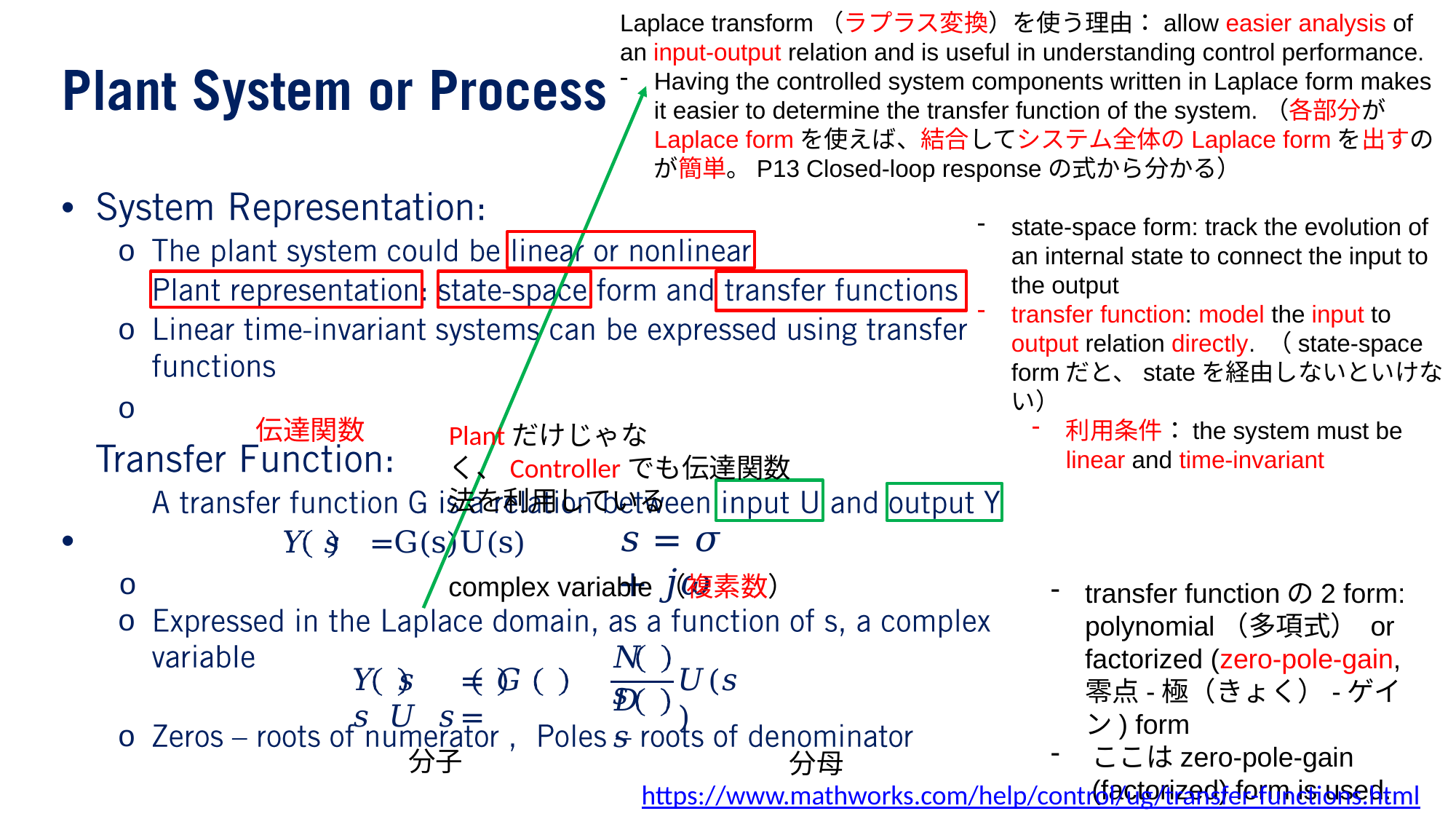

Laplace transform（ラプラス変換）を使う理由：allow easier analysis of an input-output relation and is useful in understanding control performance.
Having the controlled system components written in Laplace form makes it easier to determine the transfer function of the system.（各部分がLaplace formを使えば、結合してシステム全体のLaplace formを出すのが簡単。P13 Closed-loop responseの式から分かる）

•
o  o  o

•
o

state-space form: track the evolution of an internal state to connect the input to the output
transfer function: model the input to output relation directly. （state-space formだと、stateを経由しないといけない）
利用条件：the system must be linear and time-invariant

伝達関数
Plantだけじゃなく、Controllerでも伝達関数法を利用している

𝑠 = 𝜎 + 𝑗𝜔
𝑌 𝑠   =G(s)U(s)

complex variable（複素数）
transfer functionの2 form: polynomial（多項式） or factorized (zero-pole-gain, 零点-極（きょく）-ゲイン) form
ここはzero-pole-gain (factorized) form is used.
o

𝑁 𝑠

𝑌  𝑠	= 𝐺  𝑠  𝑈  𝑠	=
𝑈(𝑠)

𝐷 𝑠

o

分子
分母
https://www.mathworks.com/help/control/ug/transfer-functions.html